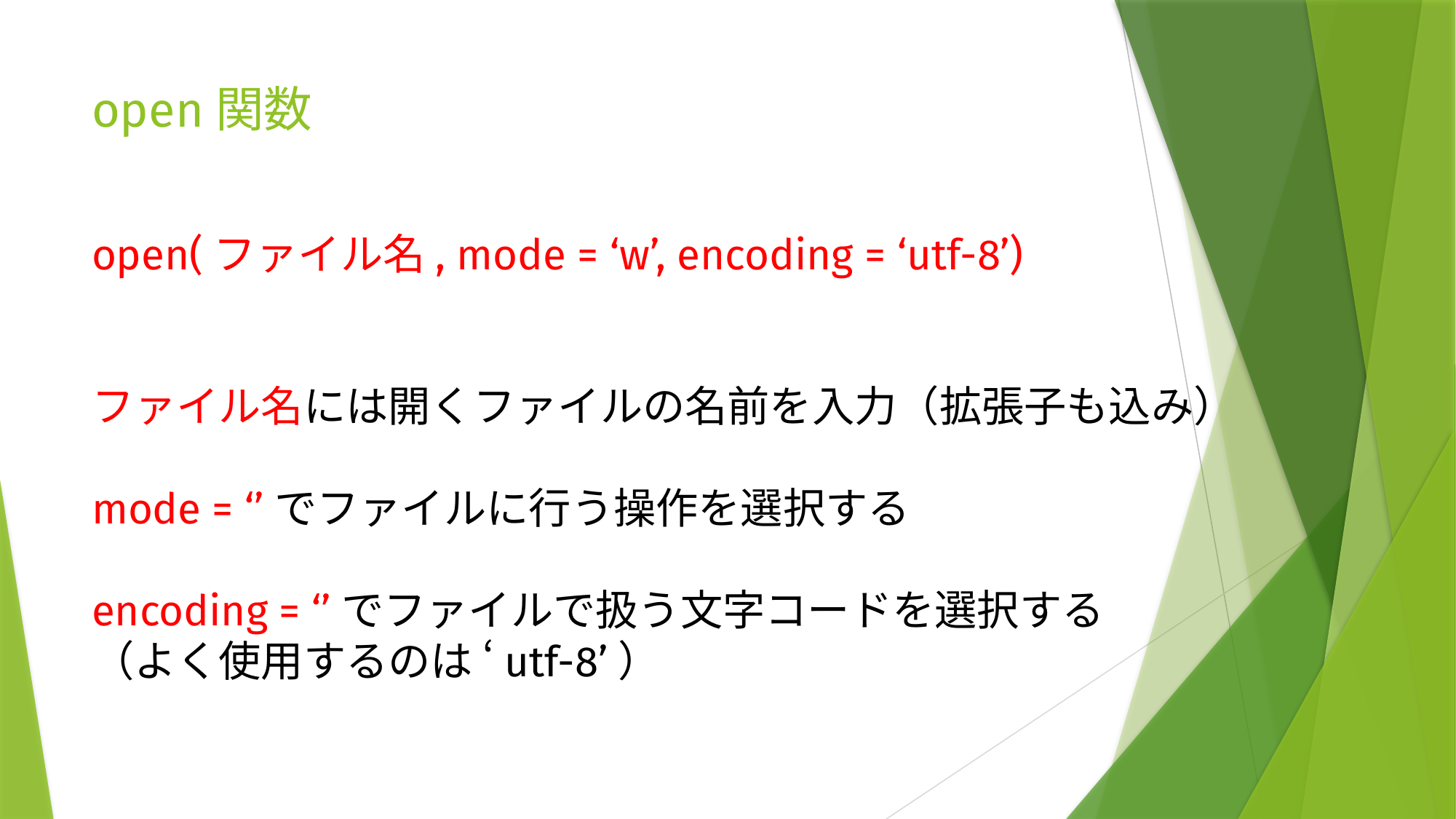

# open関数
open(ファイル名, mode = ‘w’, encoding = ‘utf-8’)
ファイル名には開くファイルの名前を入力（拡張子も込み）

mode = ‘’でファイルに行う操作を選択する

encoding = ‘’でファイルで扱う文字コードを選択する
（よく使用するのは ‘utf-8’）